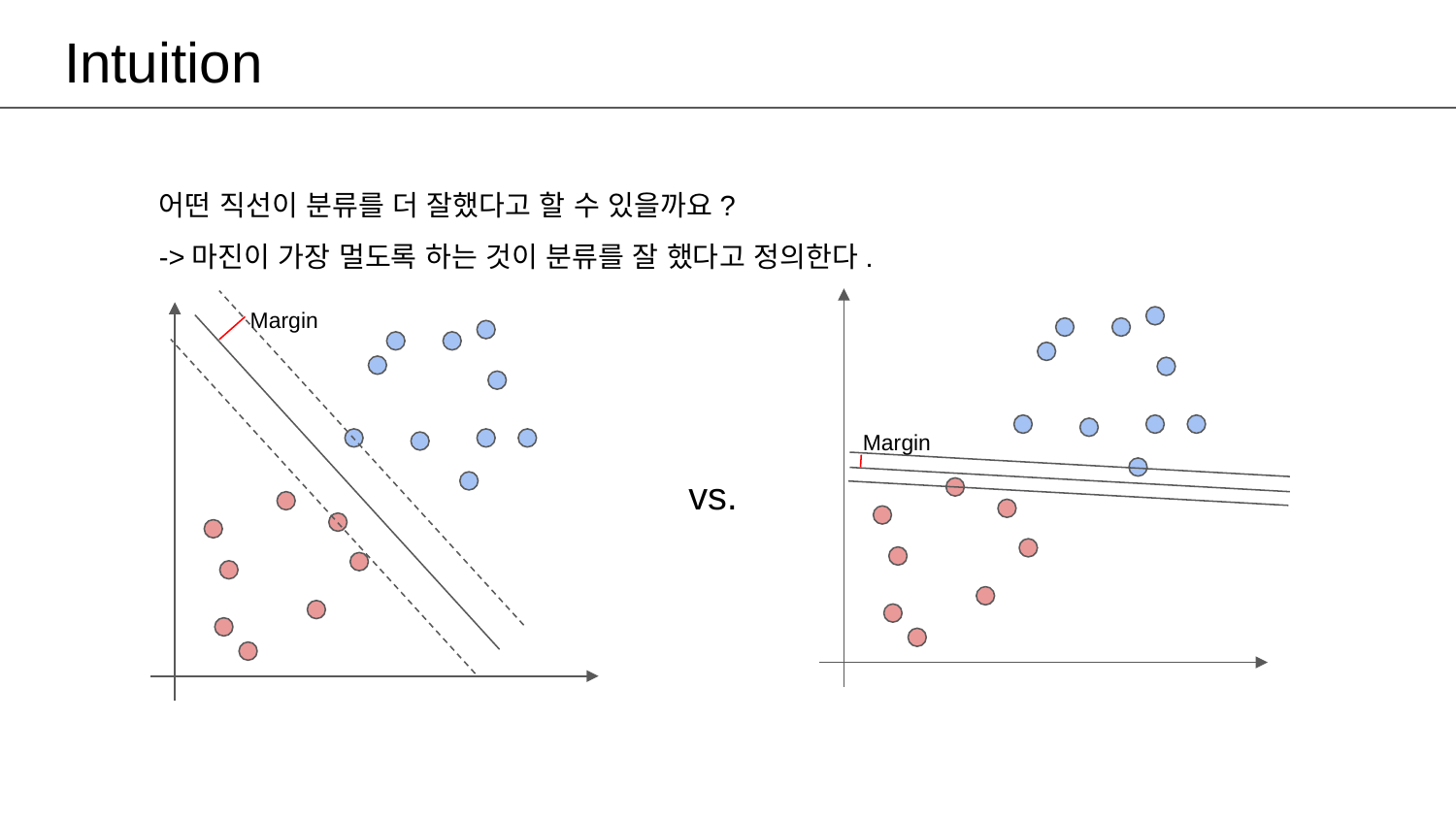

# Intuition
어떤 직선이 분류를 더 잘했다고 할 수 있을까요?
->마진이 가장 멀도록 하는 것이 분류를 잘 했다고 정의한다.
Margin

Margin

vs.